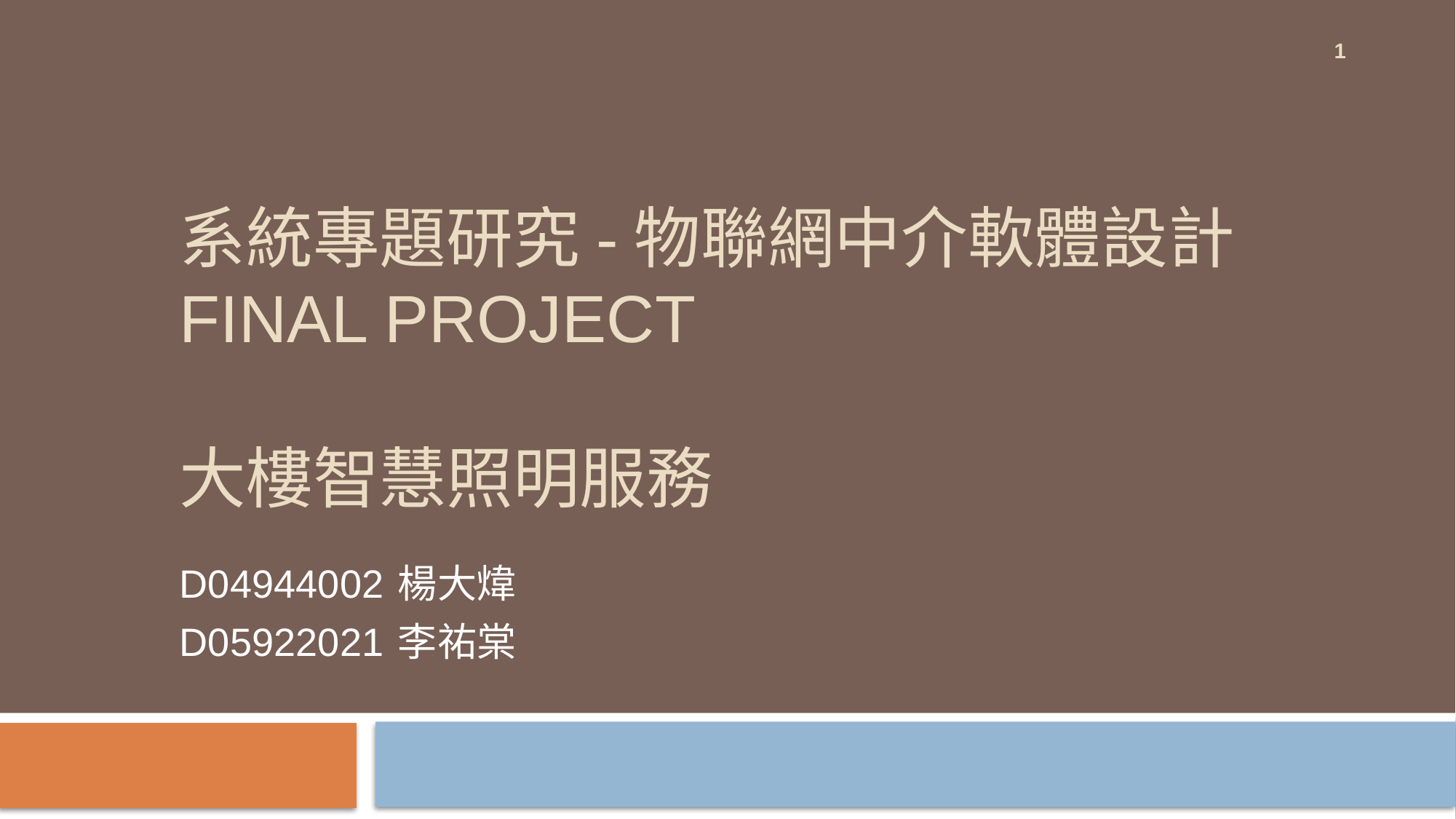

1
# 系統專題研究-物聯網中介軟體設計 Final Project 大樓智慧照明服務
D04944002	楊大煒
D05922021	李祐棠